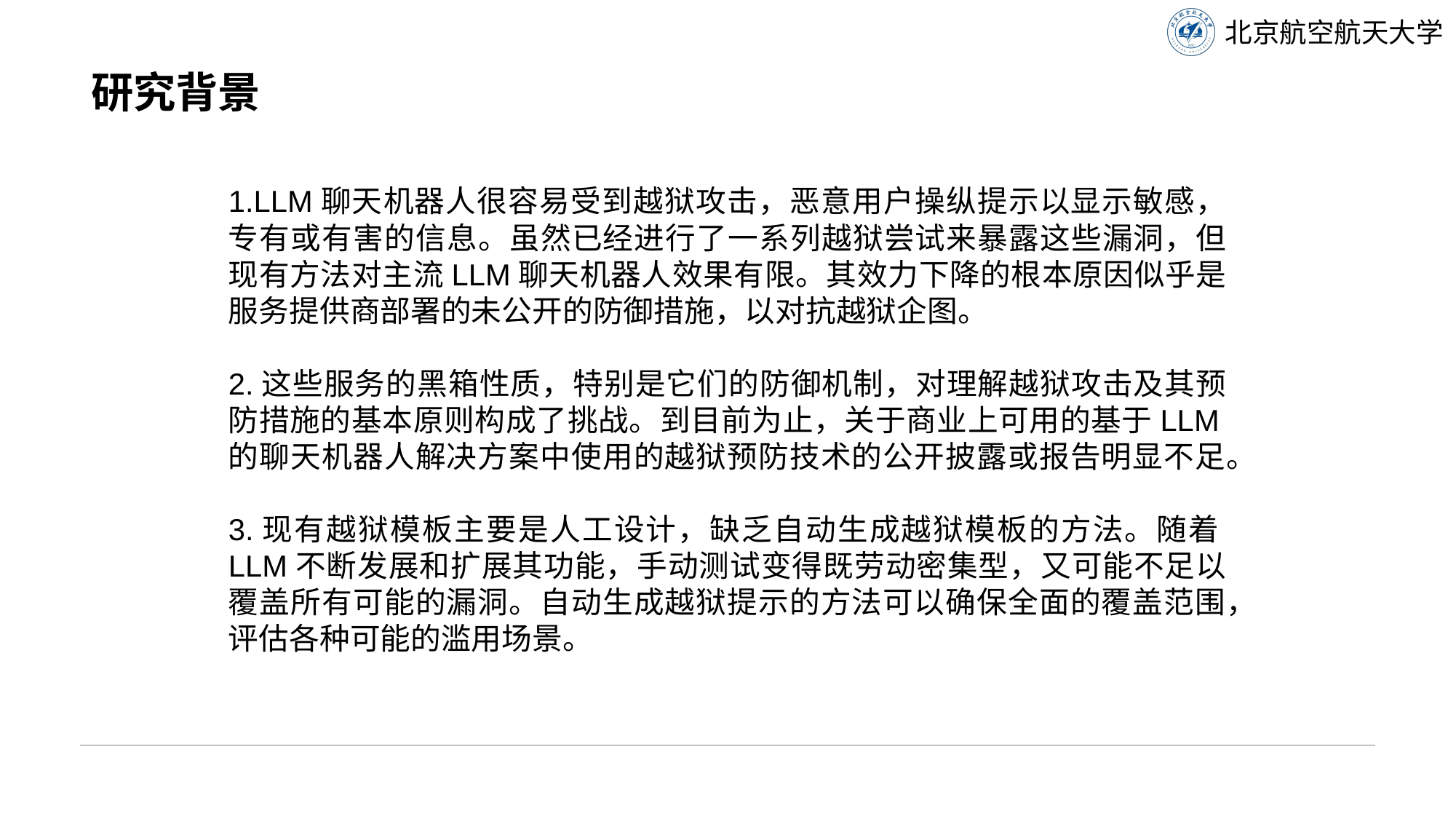

# 研究背景
1.LLM聊天机器人很容易受到越狱攻击，恶意用户操纵提示以显示敏感，专有或有害的信息。虽然已经进行了一系列越狱尝试来暴露这些漏洞，但现有方法对主流LLM聊天机器人效果有限。其效力下降的根本原因似乎是服务提供商部署的未公开的防御措施，以对抗越狱企图。

2.这些服务的黑箱性质，特别是它们的防御机制，对理解越狱攻击及其预防措施的基本原则构成了挑战。到目前为止，关于商业上可用的基于LLM的聊天机器人解决方案中使用的越狱预防技术的公开披露或报告明显不足。

3.现有越狱模板主要是人工设计，缺乏自动生成越狱模板的方法。随着LLM不断发展和扩展其功能，手动测试变得既劳动密集型，又可能不足以覆盖所有可能的漏洞。自动生成越狱提示的方法可以确保全面的覆盖范围，评估各种可能的滥用场景。